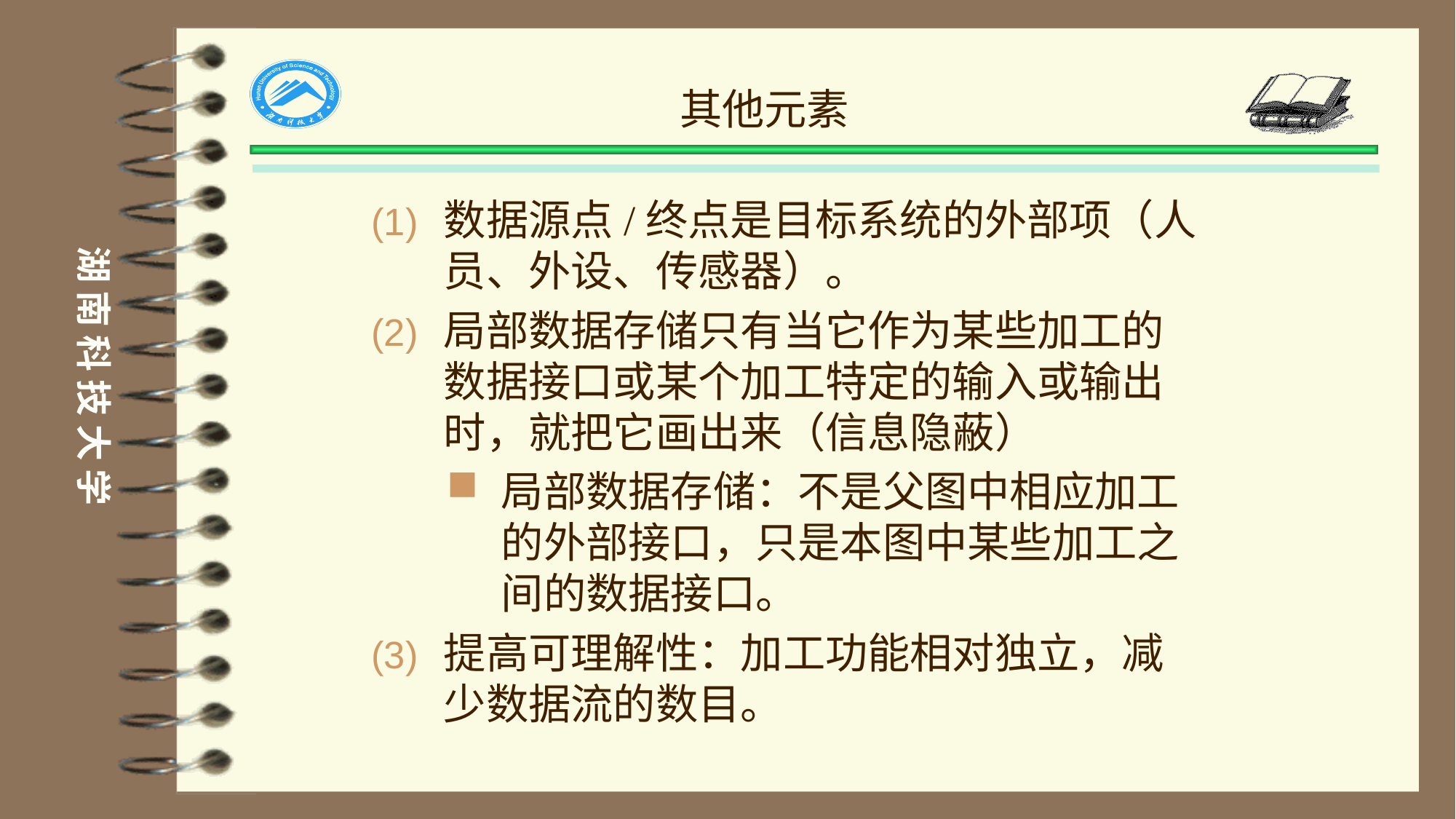

其他元素
数据源点/终点是目标系统的外部项（人员、外设、传感器）。
局部数据存储只有当它作为某些加工的数据接口或某个加工特定的输入或输出时，就把它画出来（信息隐蔽）
局部数据存储：不是父图中相应加工的外部接口，只是本图中某些加工之间的数据接口。
提高可理解性：加工功能相对独立，减少数据流的数目。